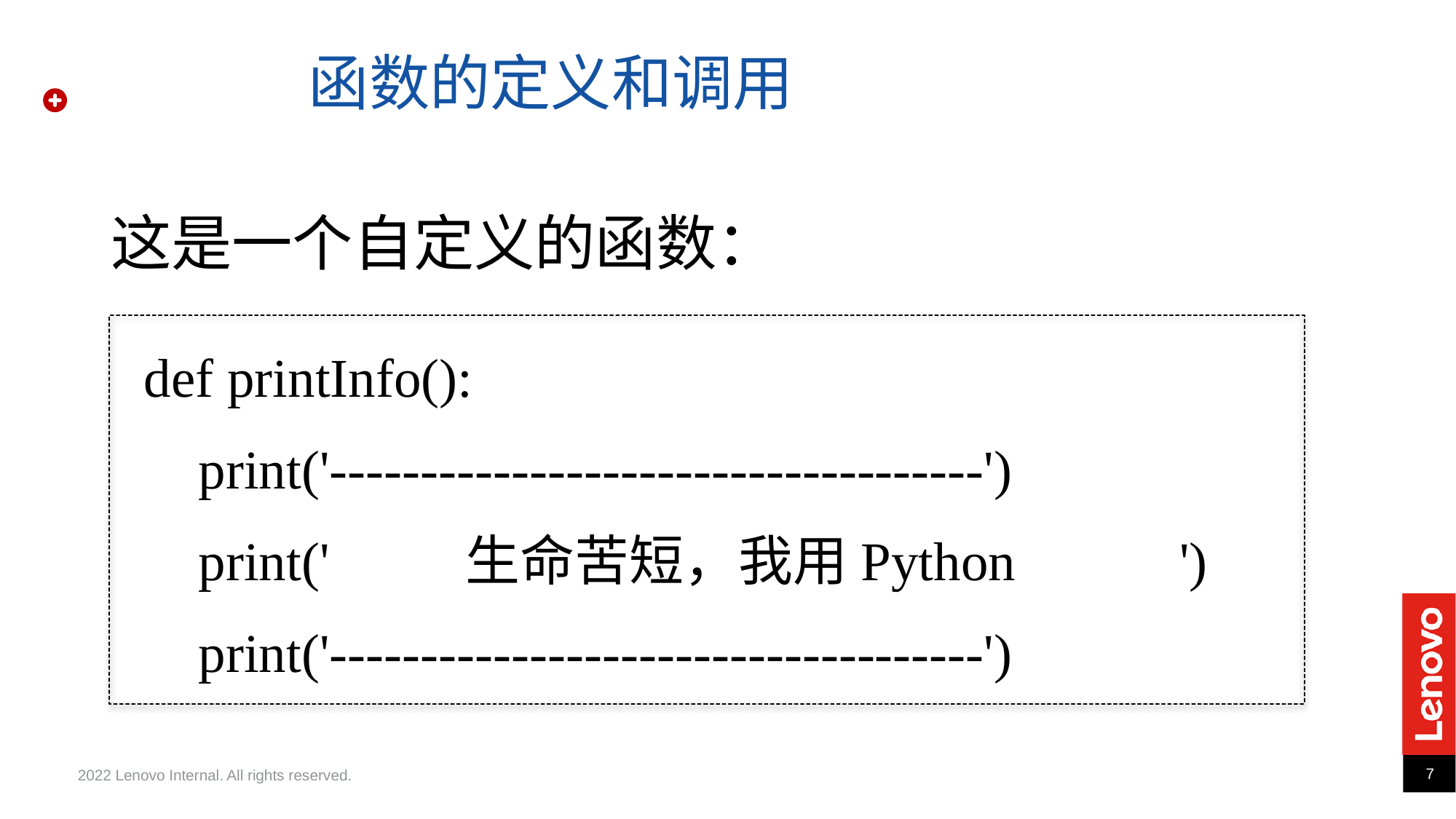

函数的定义和调用
这是一个自定义的函数：
def printInfo():
    print('------------------------------------')
    print('         生命苦短，我用Python            ')
    print('------------------------------------')